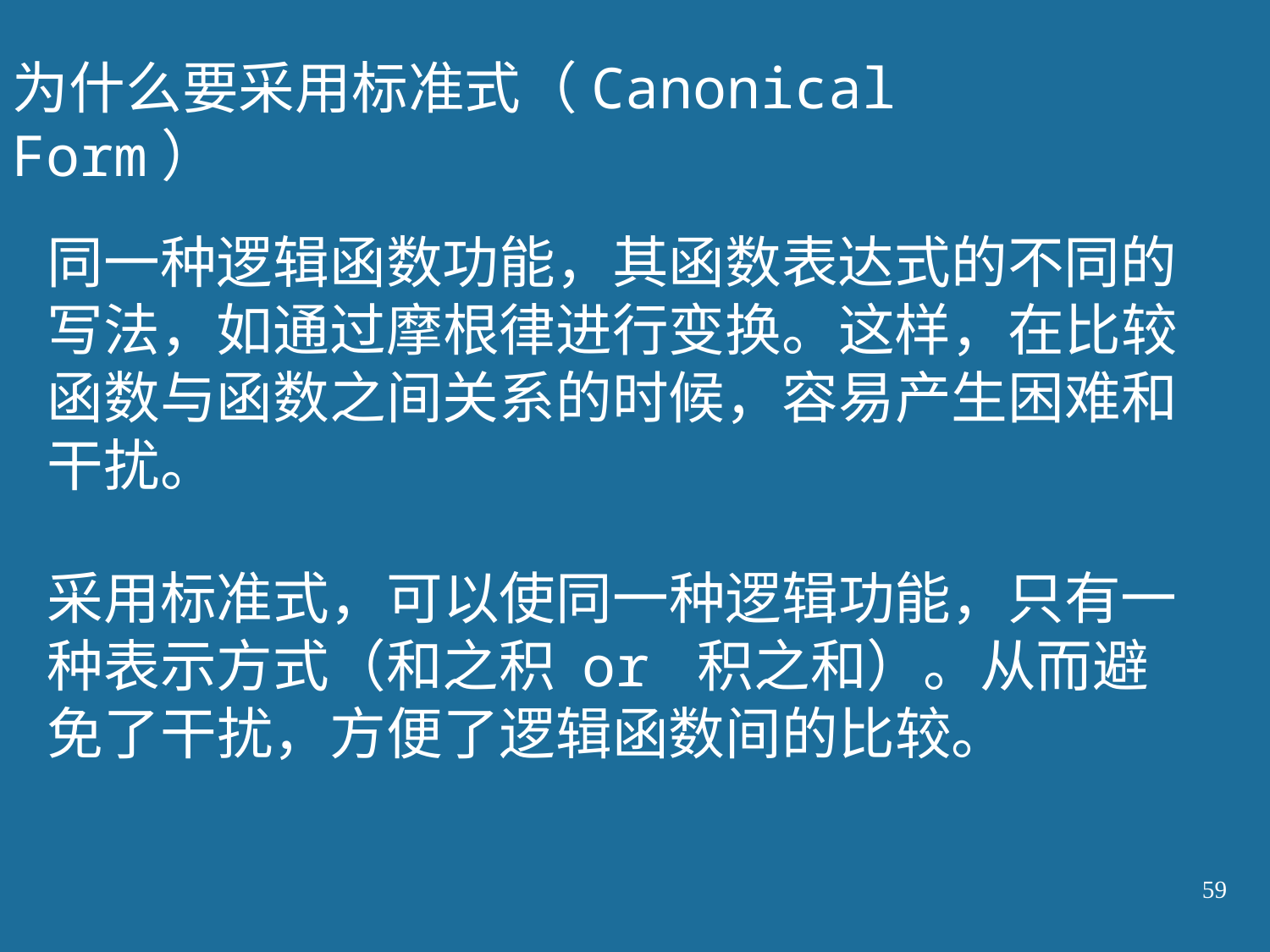

为什么要采用标准式（Canonical Form）
同一种逻辑函数功能，其函数表达式的不同的写法，如通过摩根律进行变换。这样，在比较函数与函数之间关系的时候，容易产生困难和干扰。
采用标准式，可以使同一种逻辑功能，只有一种表示方式（和之积 or 积之和）。从而避免了干扰，方便了逻辑函数间的比较。
59